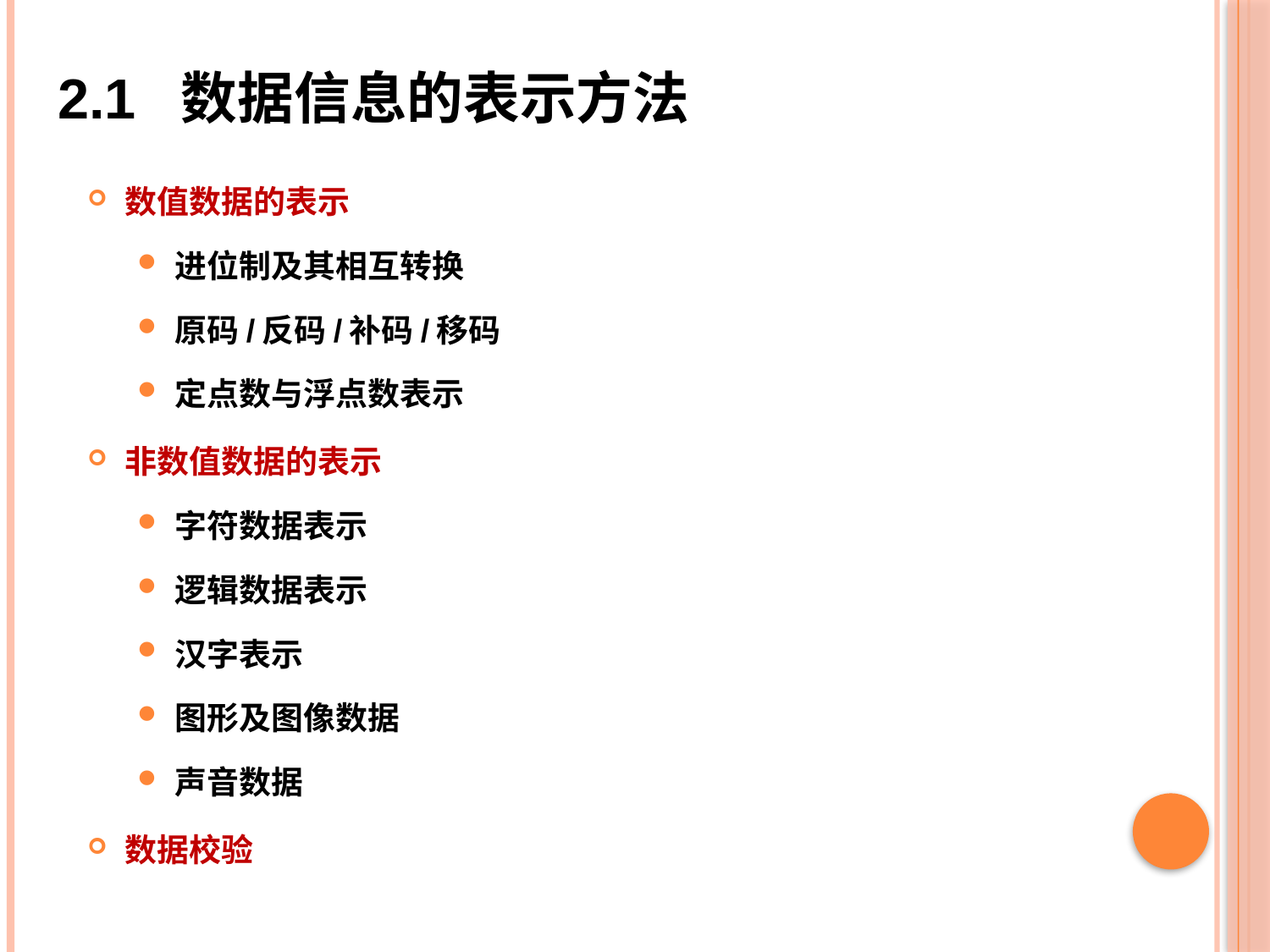

# 2.1  数据信息的表示方法
数值数据的表示
进位制及其相互转换
原码/反码/补码/移码
定点数与浮点数表示
非数值数据的表示
字符数据表示
逻辑数据表示
汉字表示
图形及图像数据
声音数据
数据校验